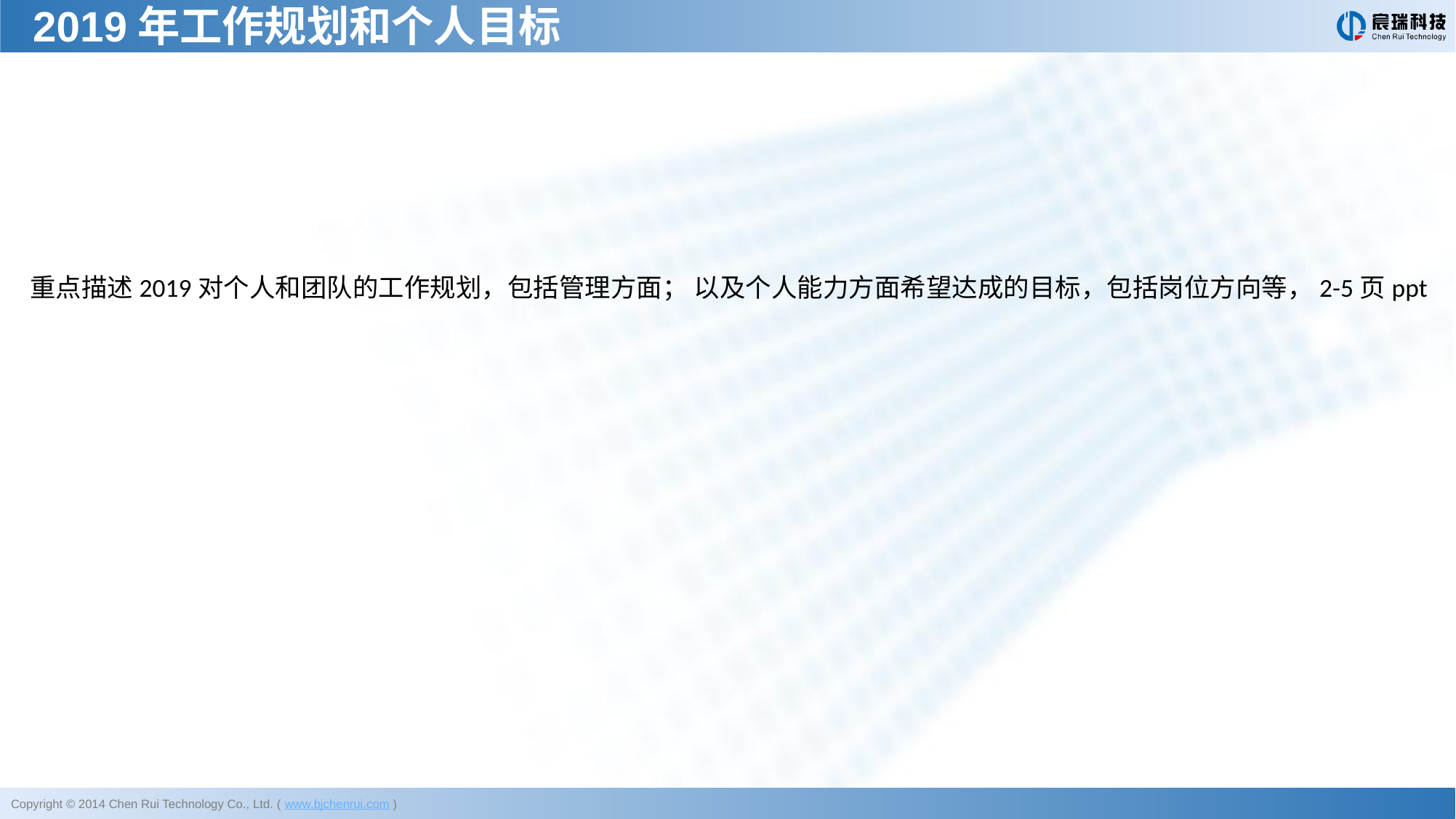

# 2019年工作规划和个人目标
重点描述2019对个人和团队的工作规划，包括管理方面； 以及个人能力方面希望达成的目标，包括岗位方向等，2-5页ppt
9